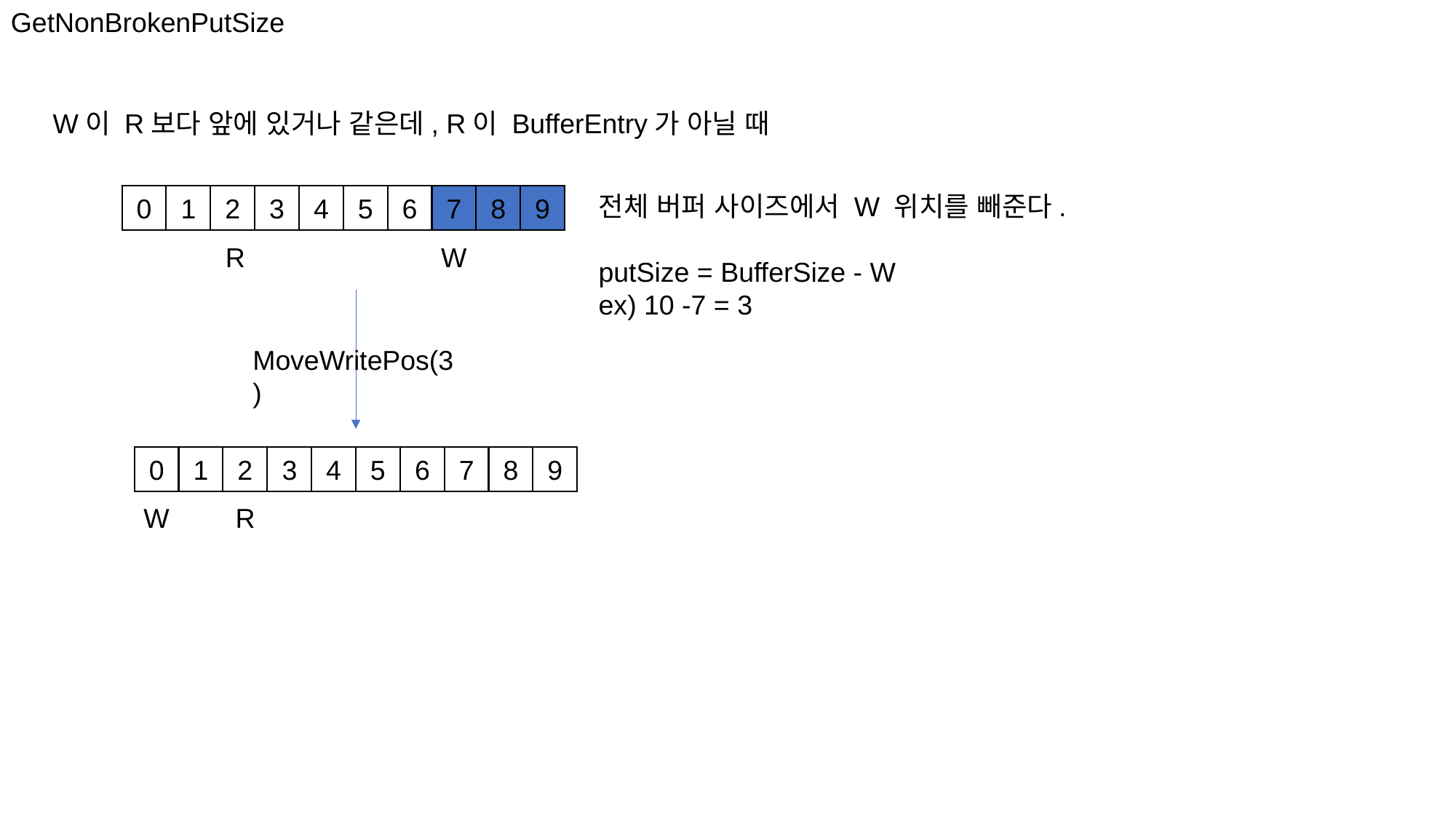

GetNonBrokenPutSize
W이 R보다 앞에 있거나 같은데, R이 BufferEntry가 아닐 때
전체 버퍼 사이즈에서 W 위치를 빼준다.

putSize = BufferSize - W
ex) 10 -7 = 3
0
1
2
3
4
5
6
7
8
9
R
W
MoveWritePos(3)
0
1
2
3
4
5
6
7
8
9
W
R